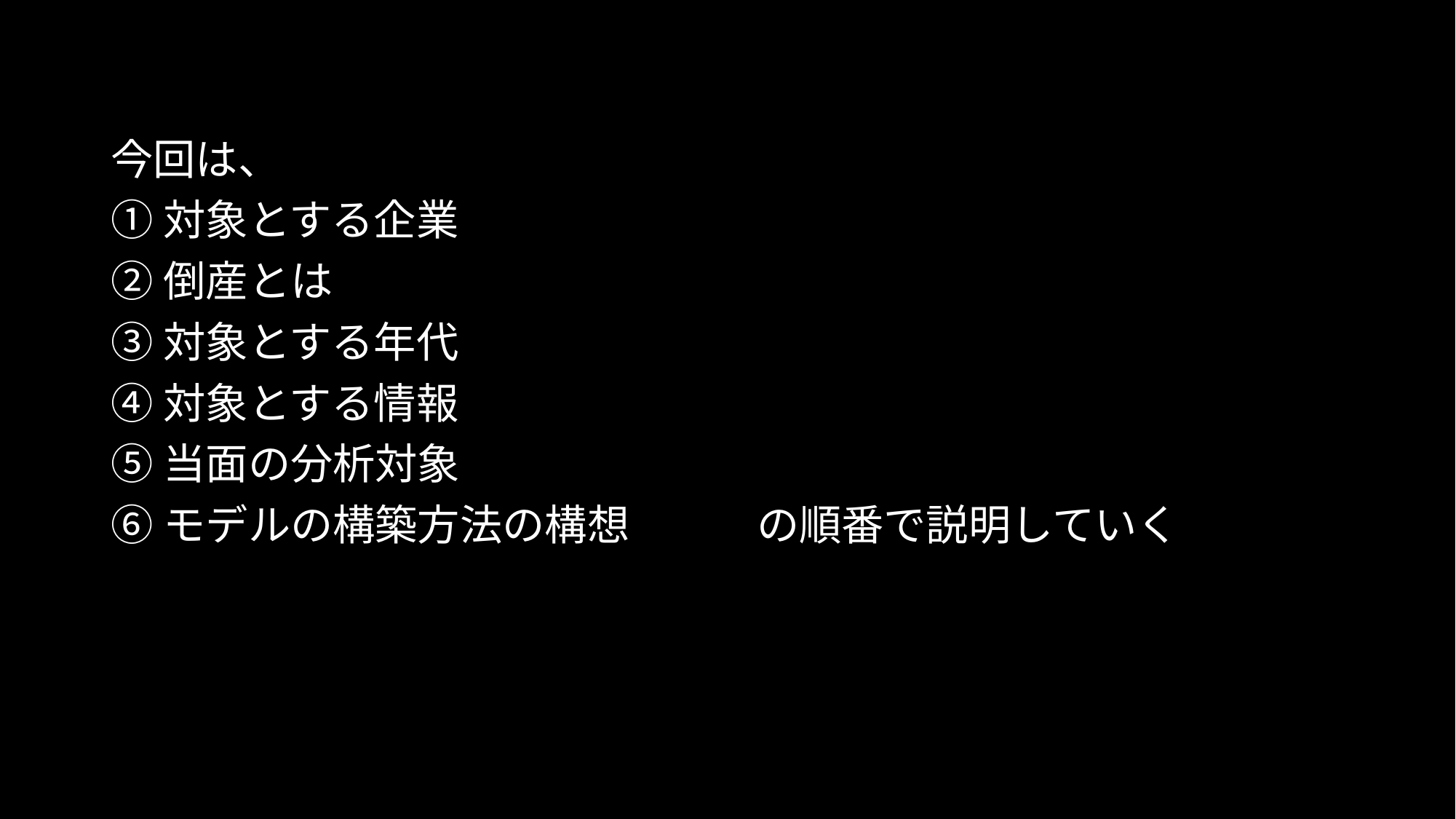

今回は、
①対象とする企業
②倒産とは
③対象とする年代
④対象とする情報
⑤当面の分析対象
⑥モデルの構築方法の構想　　　の順番で説明していく